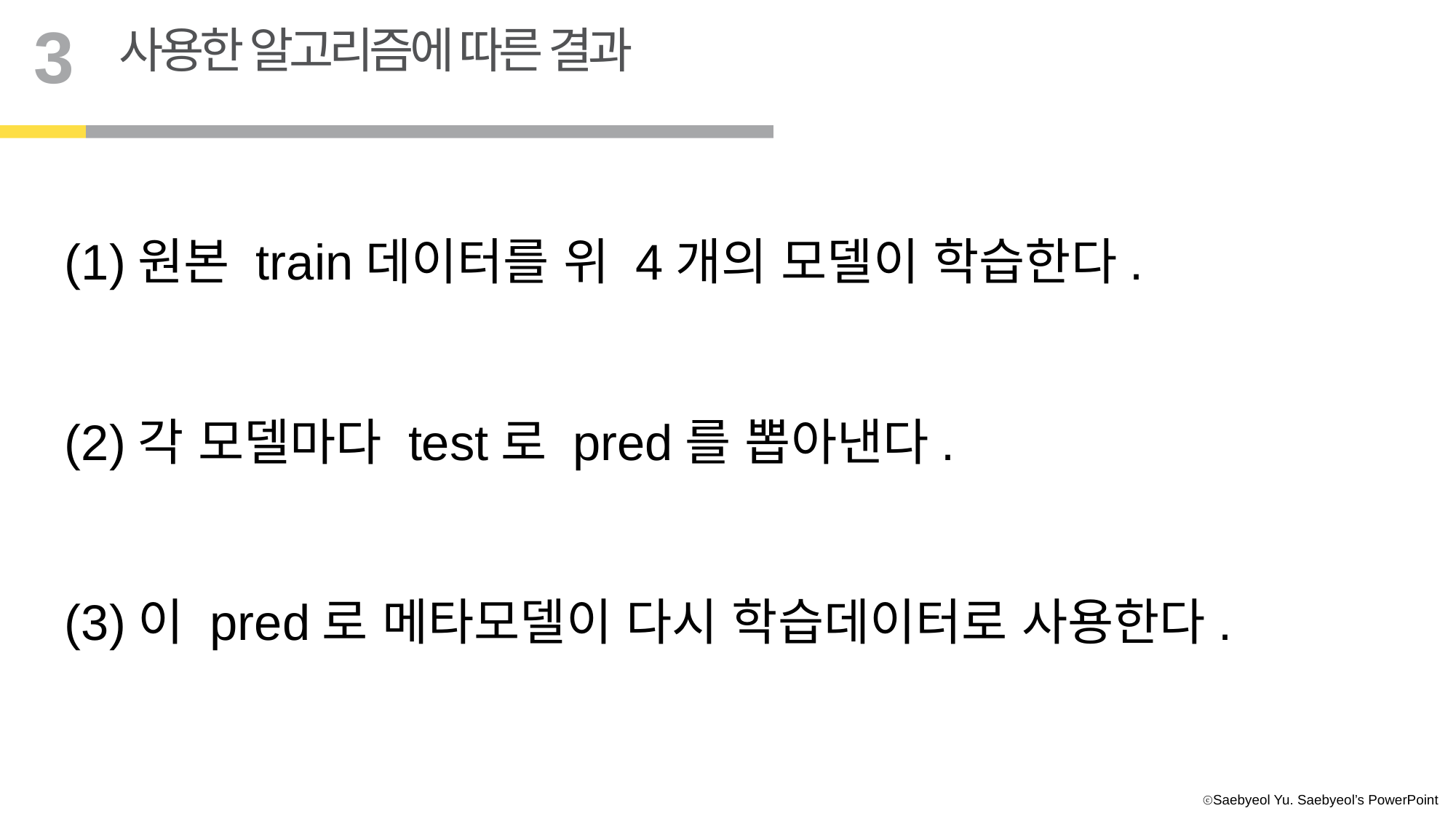

3
사용한 알고리즘에 따른 결과

(1)원본 train데이터를 위 4개의 모델이 학습한다.

(2)각 모델마다 test로 pred를 뽑아낸다.

(3)이 pred로 메타모델이 다시 학습데이터로 사용한다.